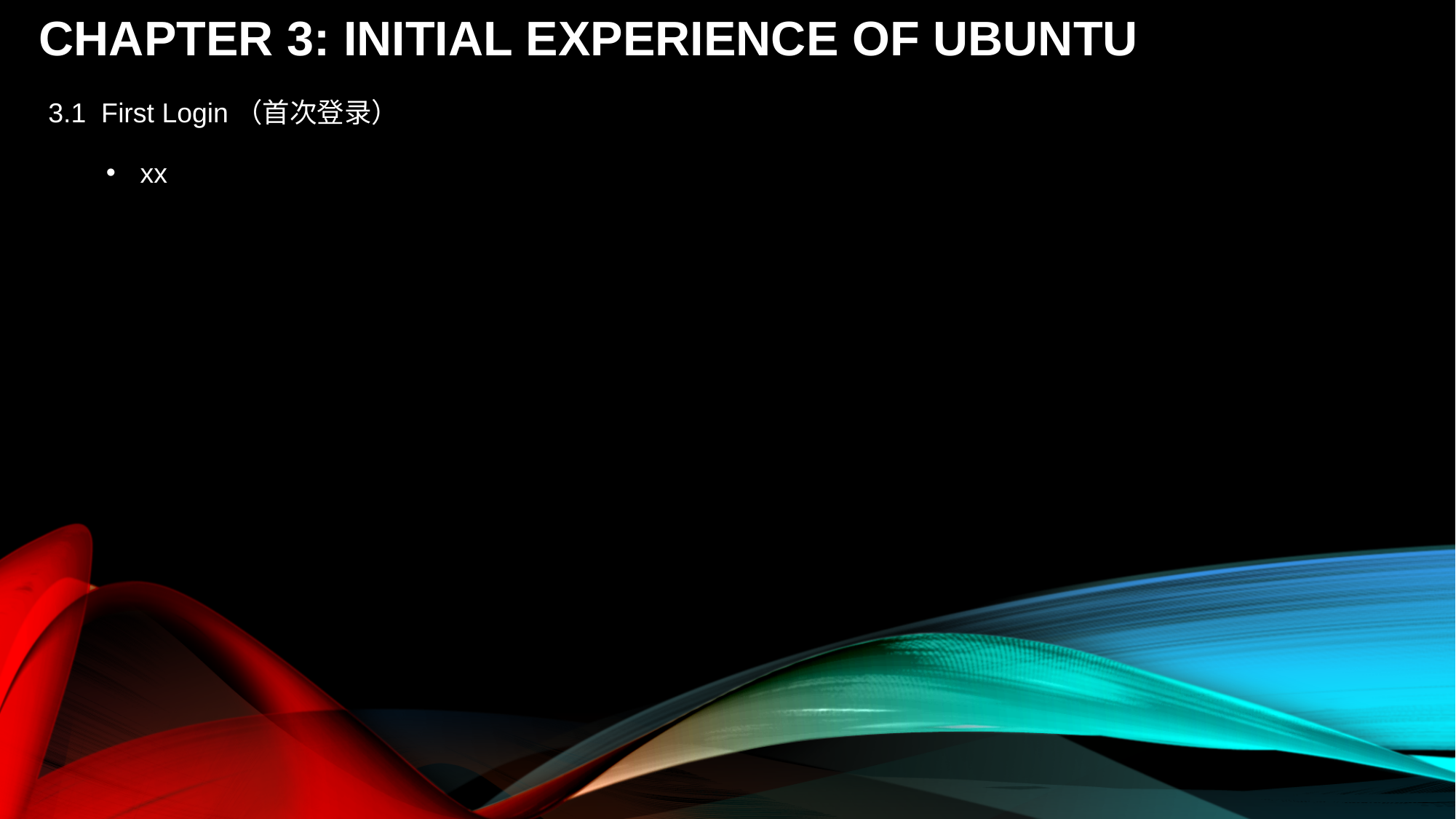

# Chapter 3: initial experience of Ubuntu
3.1  First Login（首次登录）
xx